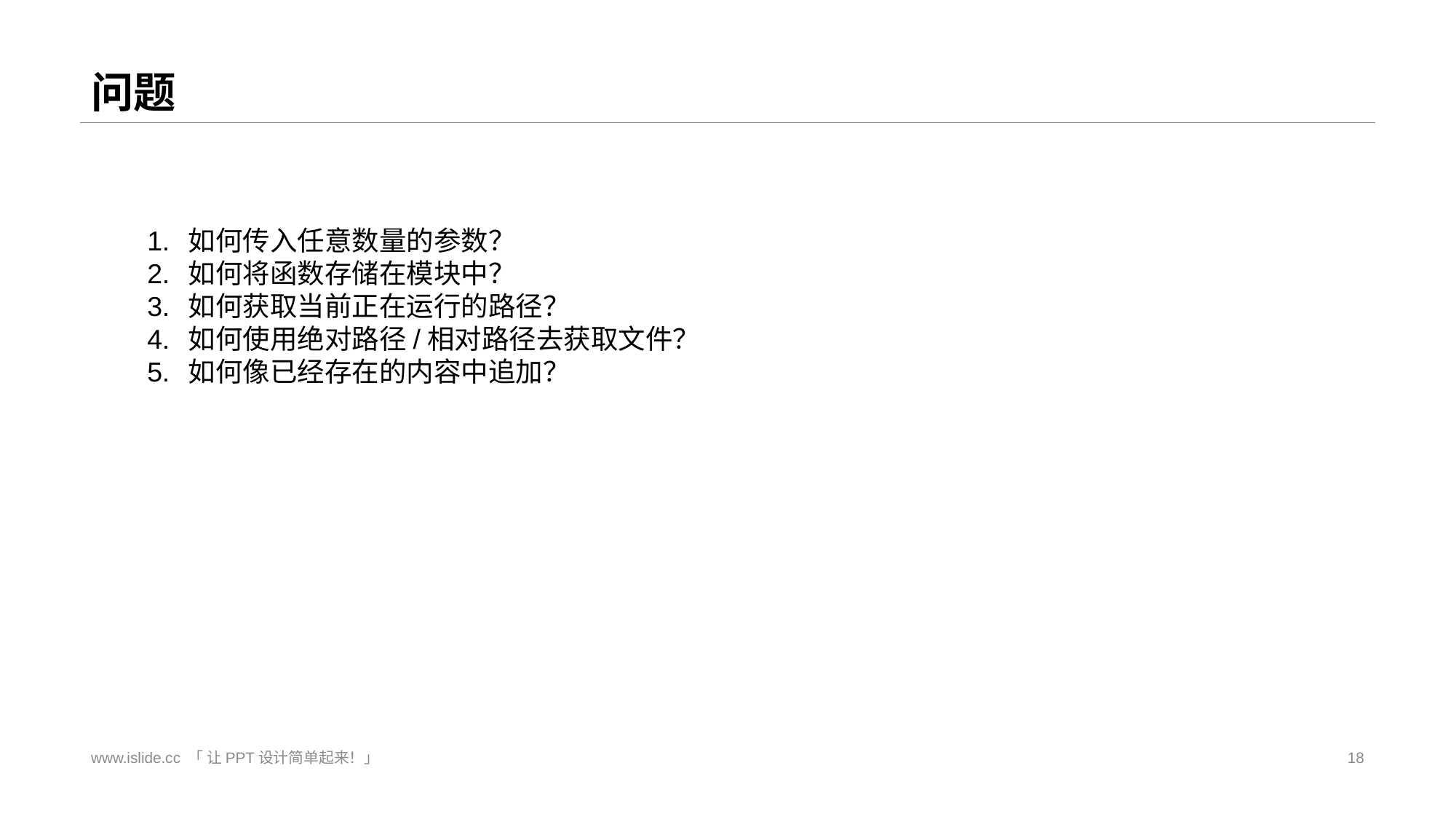

# 问题
如何传入任意数量的参数？
如何将函数存储在模块中？
如何获取当前正在运行的路径？
如何使用绝对路径/相对路径去获取文件？
如何像已经存在的内容中追加？
www.islide.cc 「 让PPT设计简单起来！」
18